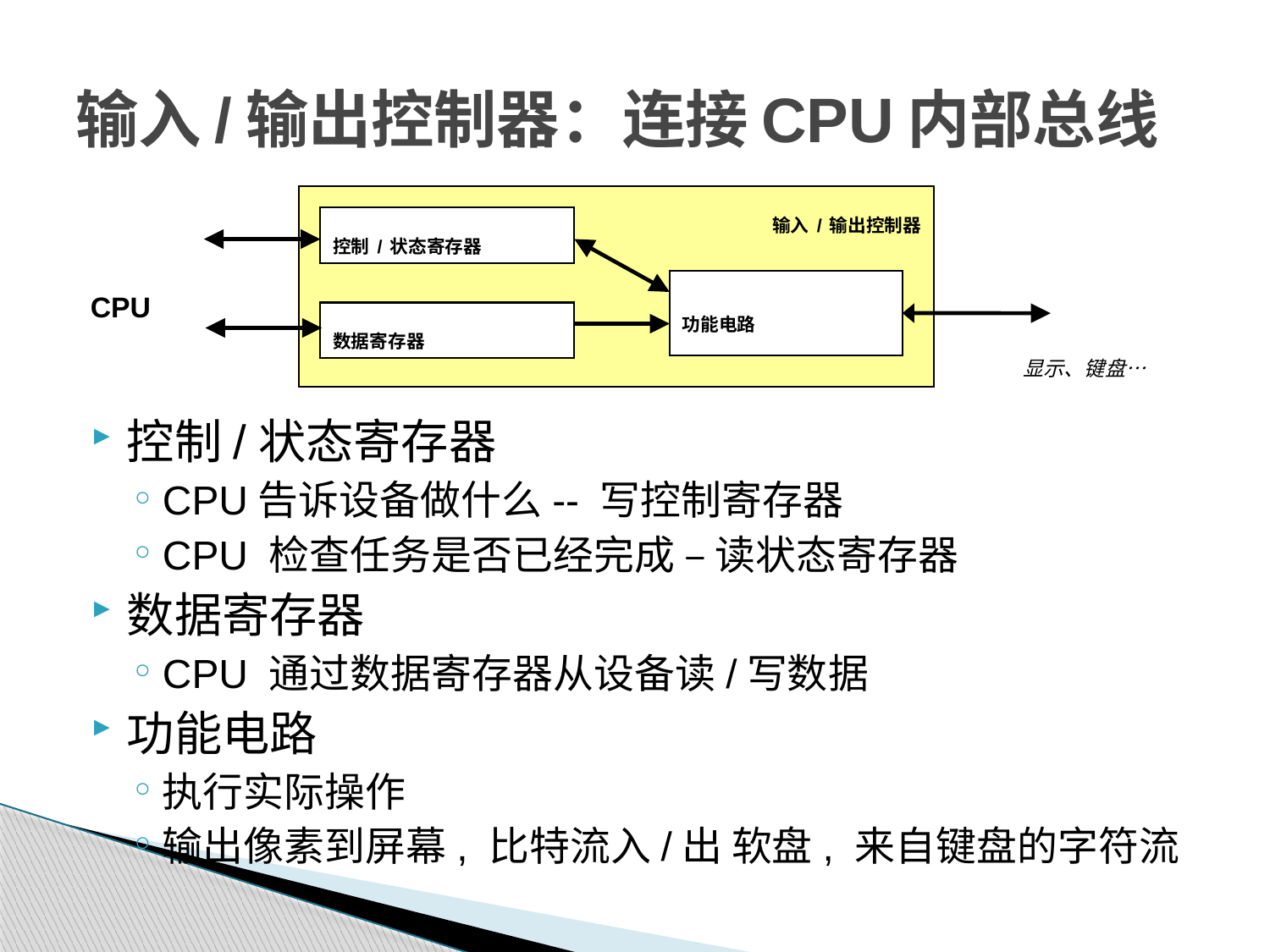

# 输入/输出控制器：连接CPU内部总线

输入/输出控制器
控制/状态寄存器

CPU
功能电路
数据寄存器

显示、键盘…

控制/状态寄存器
CPU告诉设备做什么-- 写控制寄存器
CPU 检查任务是否已经完成 – 读状态寄存器
数据寄存器
CPU 通过数据寄存器从设备读/写数据
功能电路
执行实际操作
输出像素到屏幕, 比特流入/出 软盘, 来自键盘的字符流